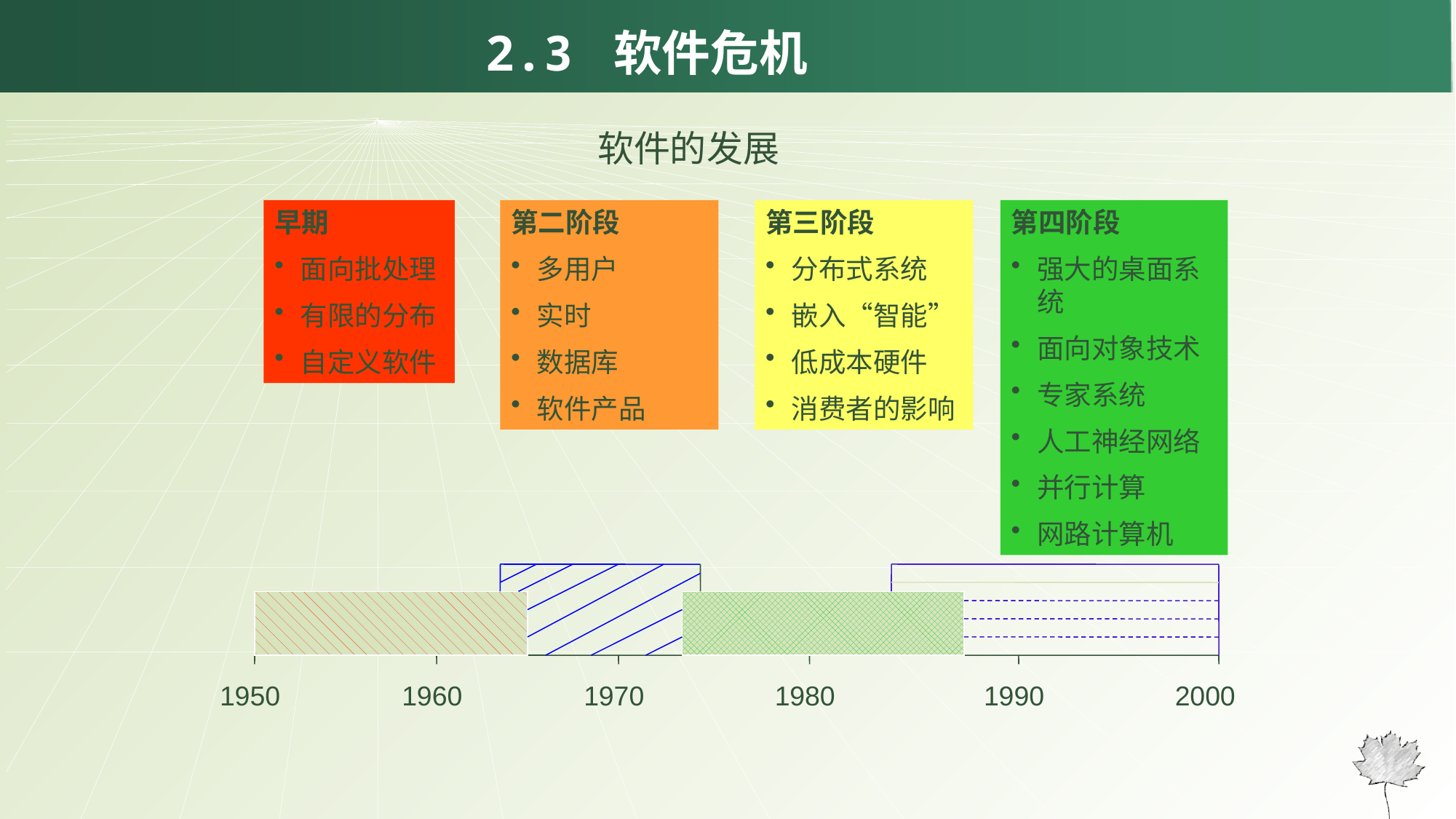

# 2.3 软件危机
软件的发展
早期
面向批处理
有限的分布
自定义软件
第二阶段
多用户
实时
数据库
软件产品

第三阶段
分布式系统
嵌入“智能”
低成本硬件
消费者的影响
第四阶段
强大的桌面系统
面向对象技术
专家系统
人工神经网络
并行计算
网路计算机

1950
1960
1970
1980
1990
2000